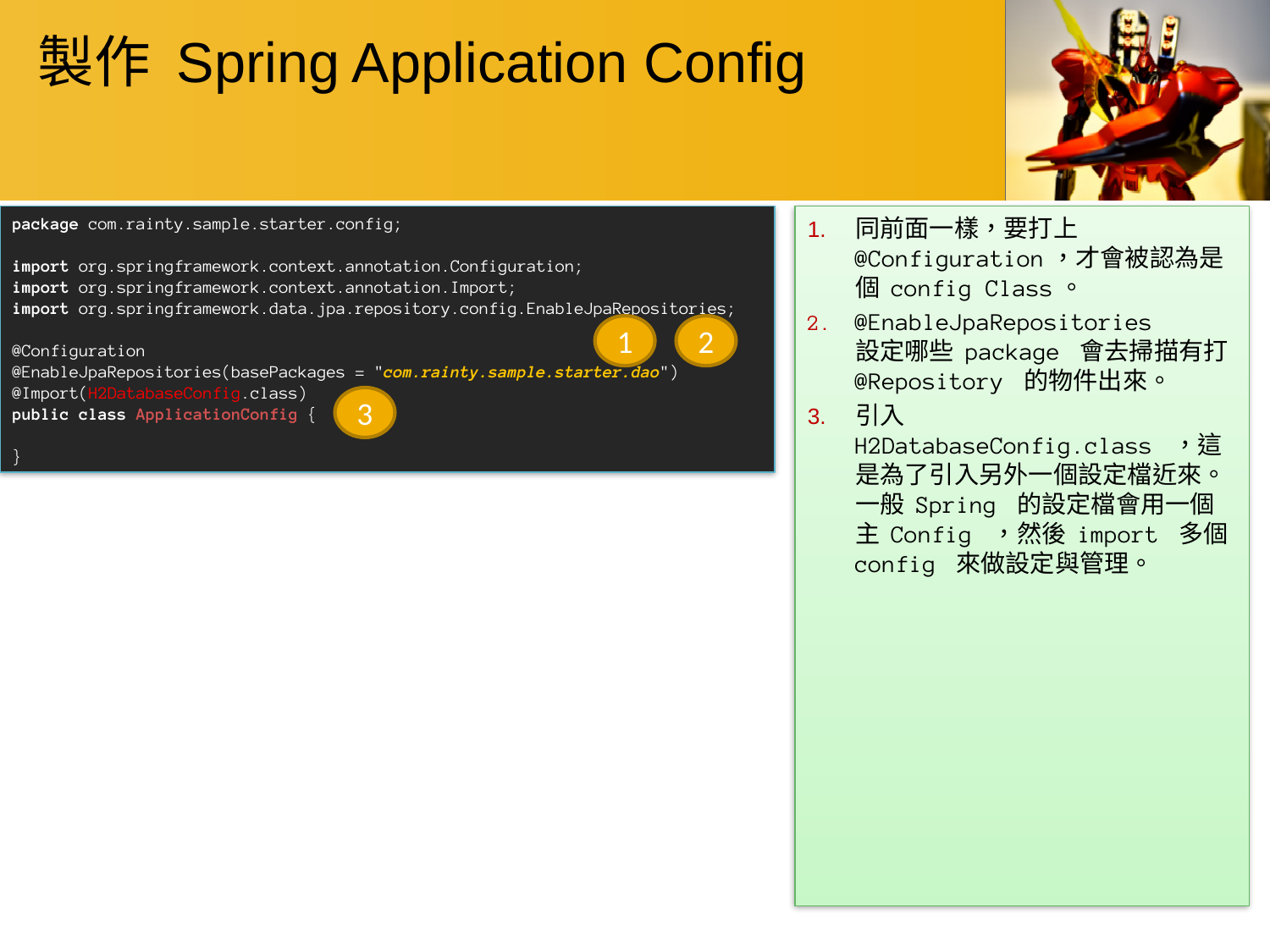

# 製作 Spring Application Config
package com.rainty.sample.starter.config;

import org.springframework.context.annotation.Configuration;
import org.springframework.context.annotation.Import;
import org.springframework.data.jpa.repository.config.EnableJpaRepositories;

@Configuration
@EnableJpaRepositories(basePackages = "com.rainty.sample.starter.dao")
@Import(H2DatabaseConfig.class)
public class ApplicationConfig {

}
同前面一樣，要打上 @Configuration，才會被認為是個 config Class。
@EnableJpaRepositories
設定哪些 package 會去掃描有打 @Repository 的物件出來。
引入  H2DatabaseConfig.class ，這是為了引入另外一個設定檔近來。一般 Spring 的設定檔會用一個主 Config ，然後 import 多個 config 來做設定與管理。

1
2
3